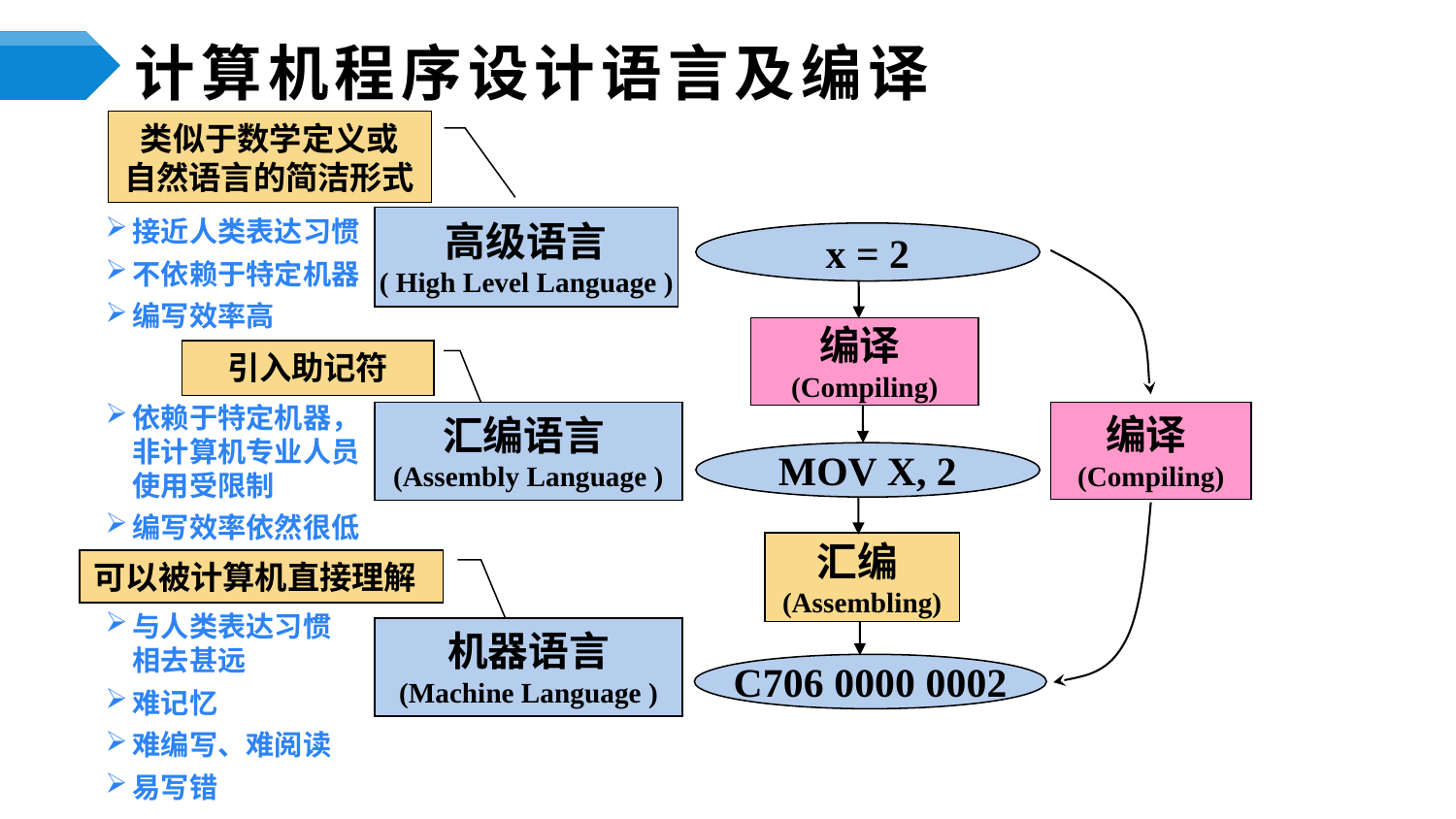

# 计算机程序设计语言及编译
类似于数学定义或
自然语言的简洁形式
接近人类表达习惯
不依赖于特定机器
编写效率高
高级语言
( High Level Language )
汇编语言
(Assembly Language )
机器语言
(Machine Language )
x = 2

编译
(Compiling)

编译
(Compiling)

引入助记符
依赖于特定机器，非计算机专业人员使用受限制
编写效率依然很低
MOV X, 2

汇编
(Assembling)

可以被计算机直接理解
与人类表达习惯相去甚远
难记忆
难编写、难阅读
易写错
C706 0000 0002